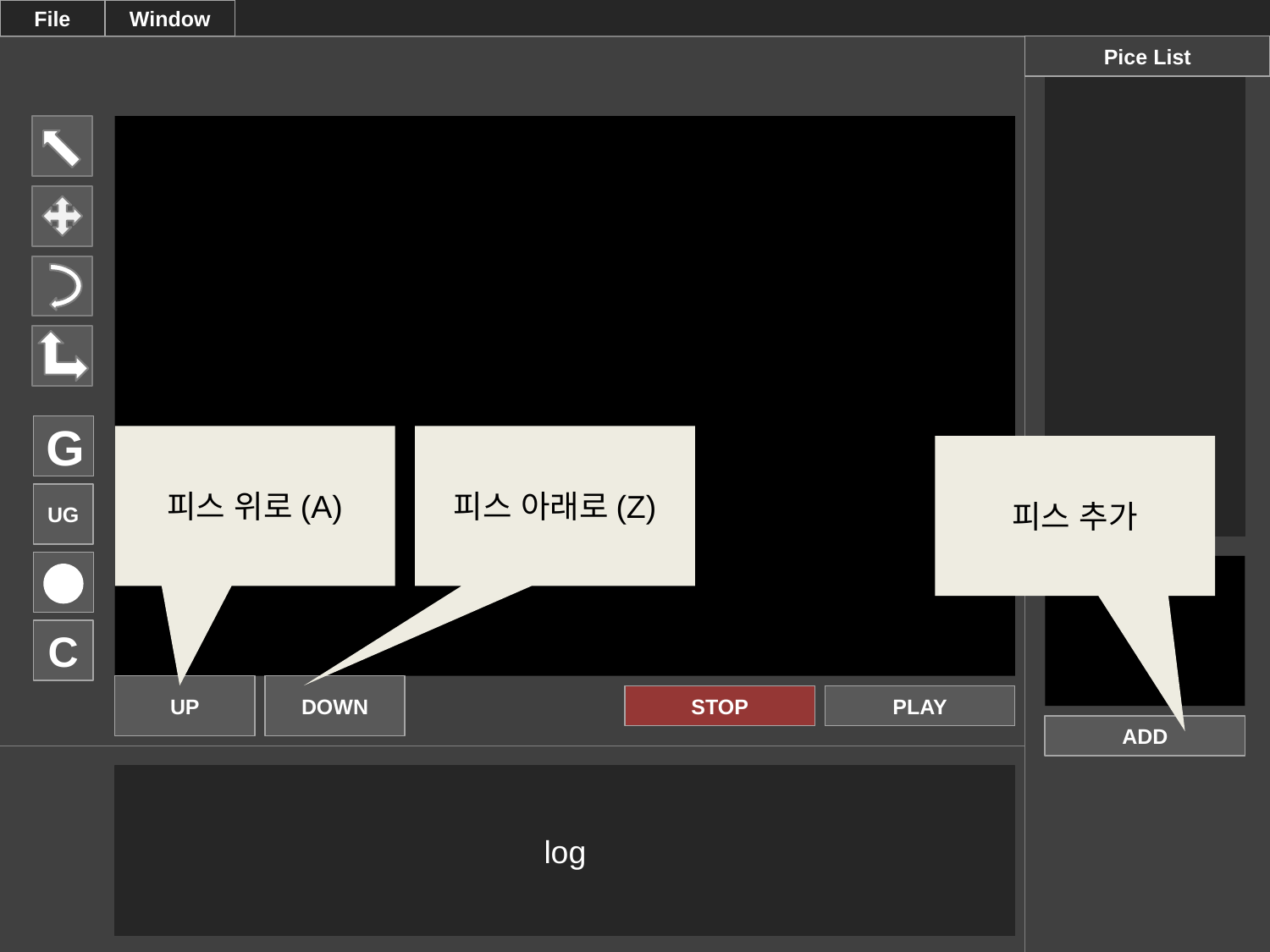

File
Window
Pice List

G
피스 위로(A)
피스 아래로(Z)
피스 추가
UG

C
UP
DOWN
STOP
PLAY
ADD
log